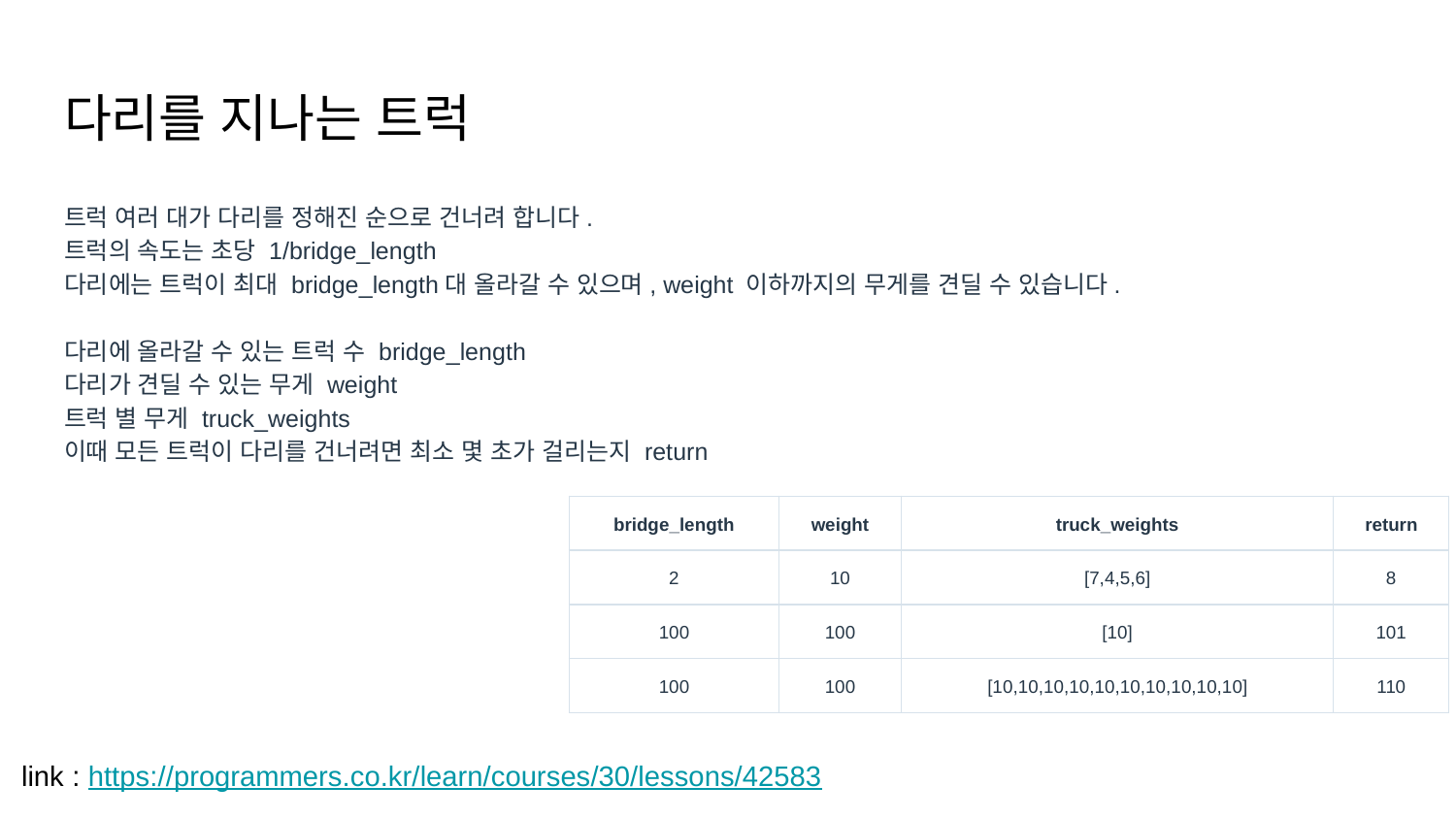

# 다리를 지나는 트럭
트럭 여러 대가 다리를 정해진 순으로 건너려 합니다.
트럭의 속도는 초당 1/bridge_length
다리에는 트럭이 최대 bridge_length대 올라갈 수 있으며, weight 이하까지의 무게를 견딜 수 있습니다.

다리에 올라갈 수 있는 트럭 수 bridge_length
다리가 견딜 수 있는 무게 weight
트럭 별 무게 truck_weights
이때 모든 트럭이 다리를 건너려면 최소 몇 초가 걸리는지 return
| bridge\_length | weight | truck\_weights | return |
| --- | --- | --- | --- |
| 2 | 10 | [7,4,5,6] | 8 |
| 100 | 100 | [10] | 101 |
| 100 | 100 | [10,10,10,10,10,10,10,10,10,10] | 110 |
link : https://programmers.co.kr/learn/courses/30/lessons/42583